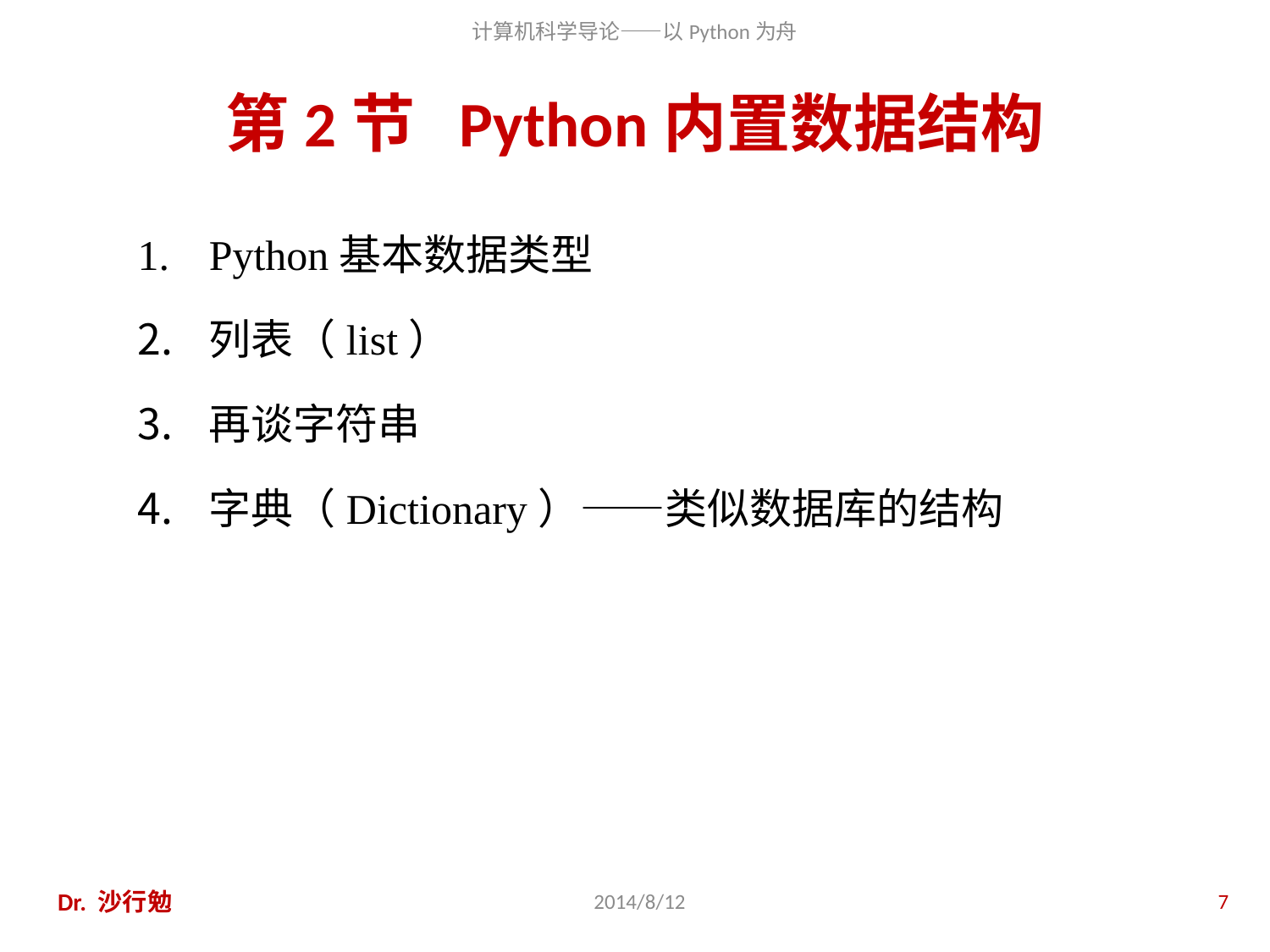

# 第2节  Python内置数据结构
Python基本数据类型
列表（list）
再谈字符串
字典（Dictionary）——类似数据库的结构
Dr. 沙行勉
2014/8/12
7